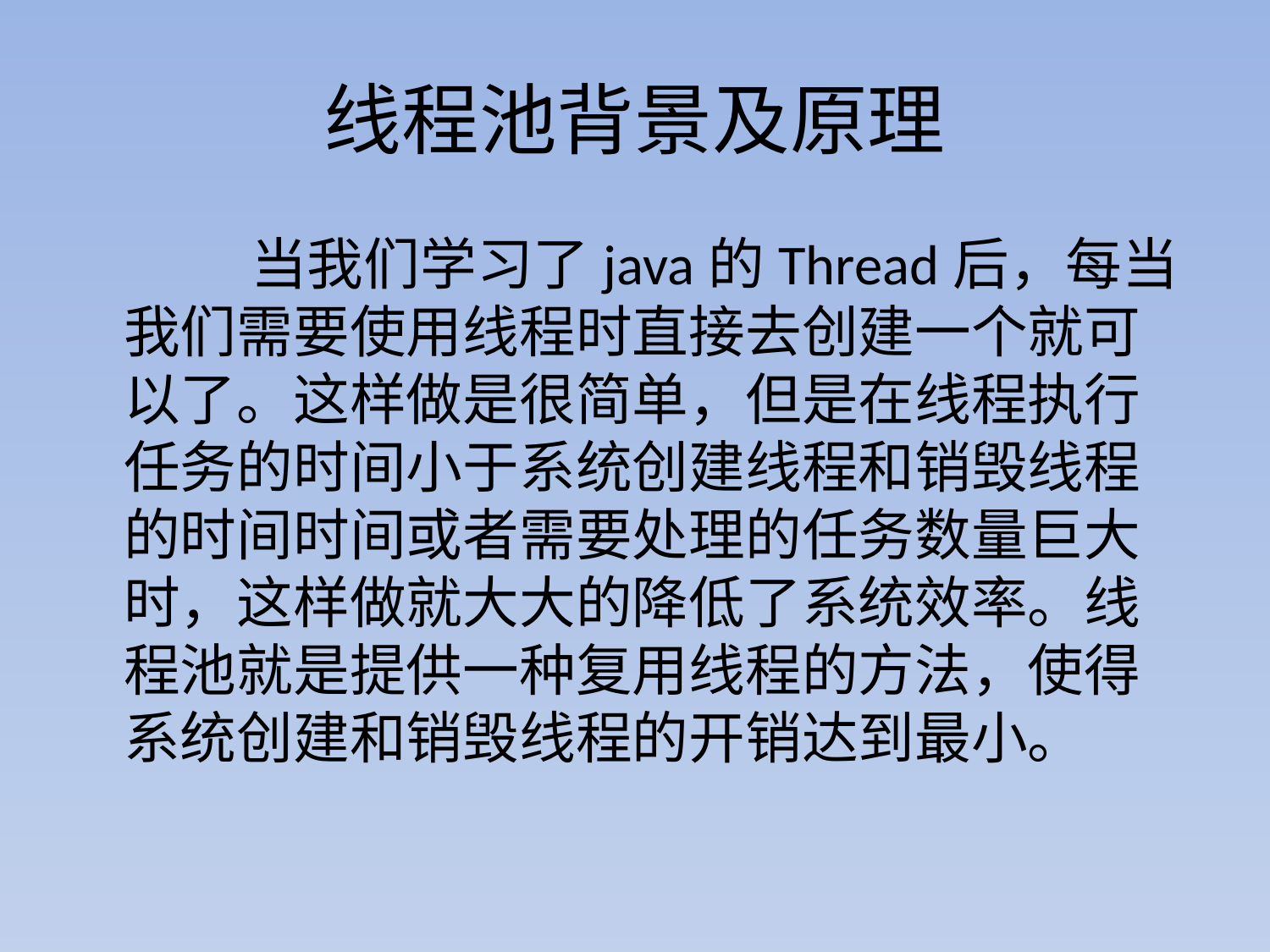

# 线程池背景及原理
		当我们学习了java的Thread后，每当我们需要使用线程时直接去创建一个就可以了。这样做是很简单，但是在线程执行任务的时间小于系统创建线程和销毁线程的时间时间或者需要处理的任务数量巨大时，这样做就大大的降低了系统效率。线程池就是提供一种复用线程的方法，使得系统创建和销毁线程的开销达到最小。